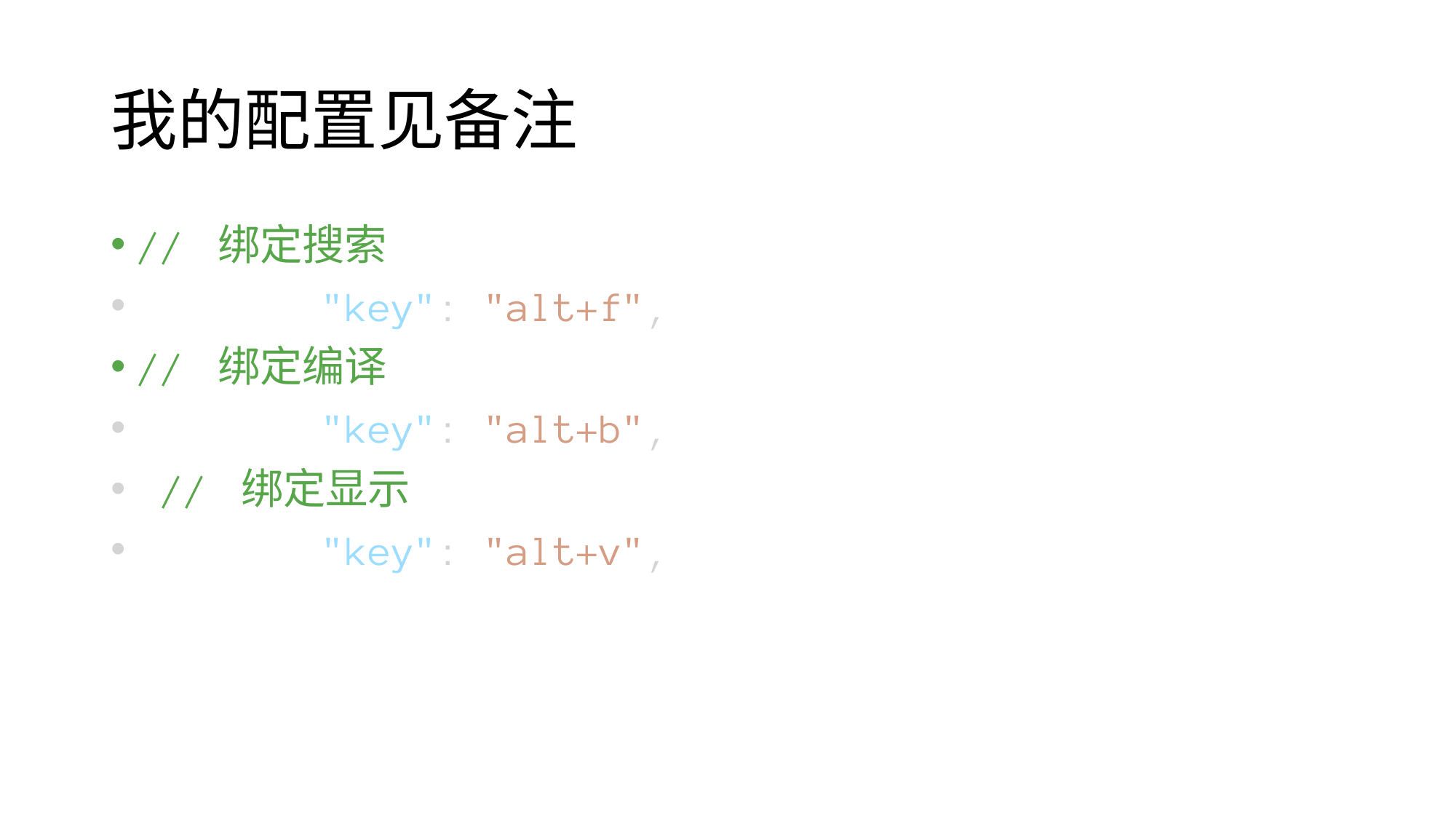

# 我的配置见备注
// 绑定搜索
        "key": "alt+f",
// 绑定编译
        "key": "alt+b",
 // 绑定显示
        "key": "alt+v",